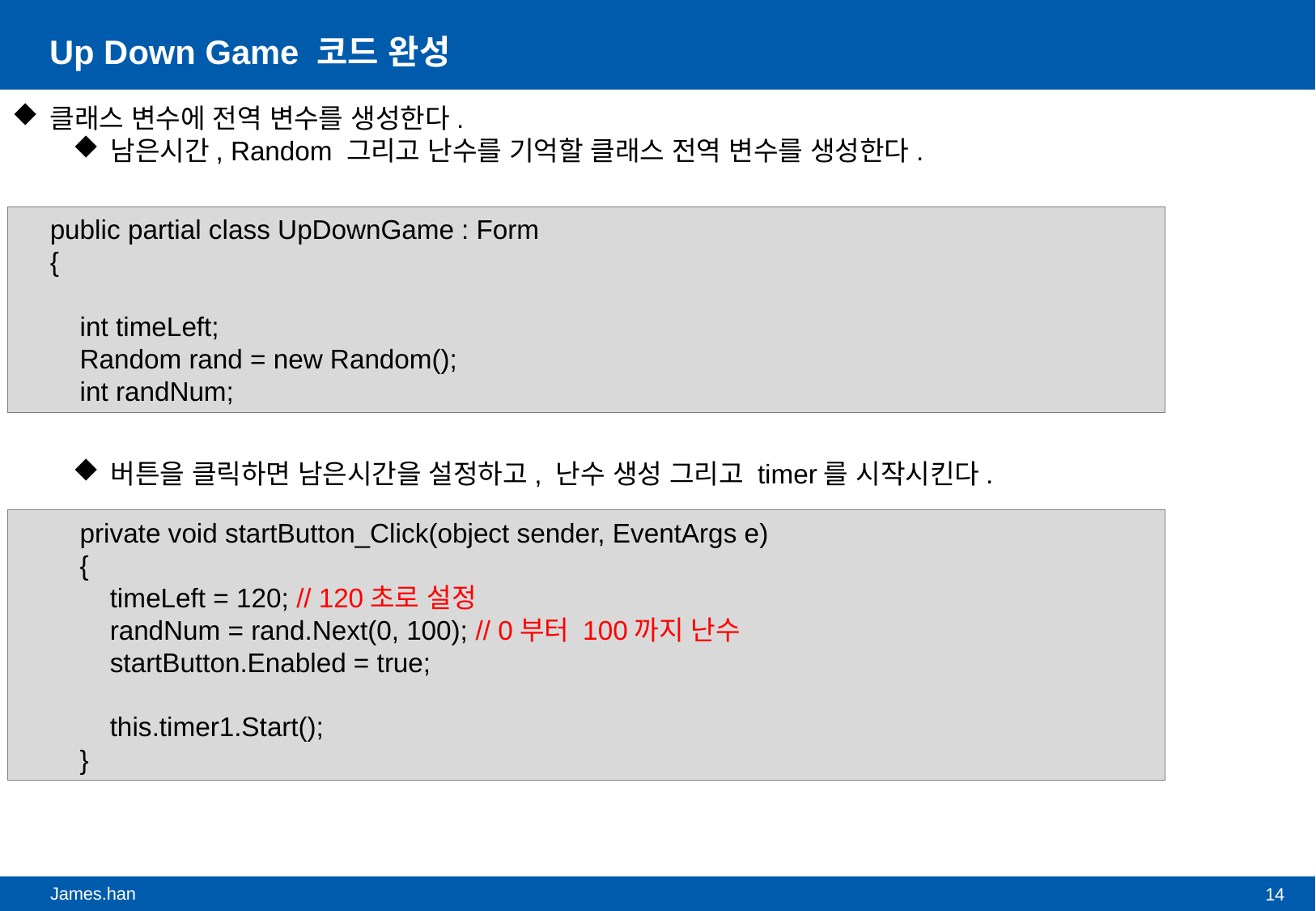

# Up Down Game 코드 완성
클래스 변수에 전역 변수를 생성한다.
남은시간, Random 그리고 난수를 기억할 클래스 전역 변수를 생성한다.

버튼을 클릭하면 남은시간을 설정하고, 난수 생성 그리고 timer를 시작시킨다.
    public partial class UpDownGame : Form
    {

        int timeLeft;
        Random rand = new Random();
        int randNum;
        private void startButton_Click(object sender, EventArgs e)
        {
            timeLeft = 120; // 120초로 설정
            randNum = rand.Next(0, 100); // 0부터 100까지 난수
            startButton.Enabled = true;

            this.timer1.Start();
        }
14